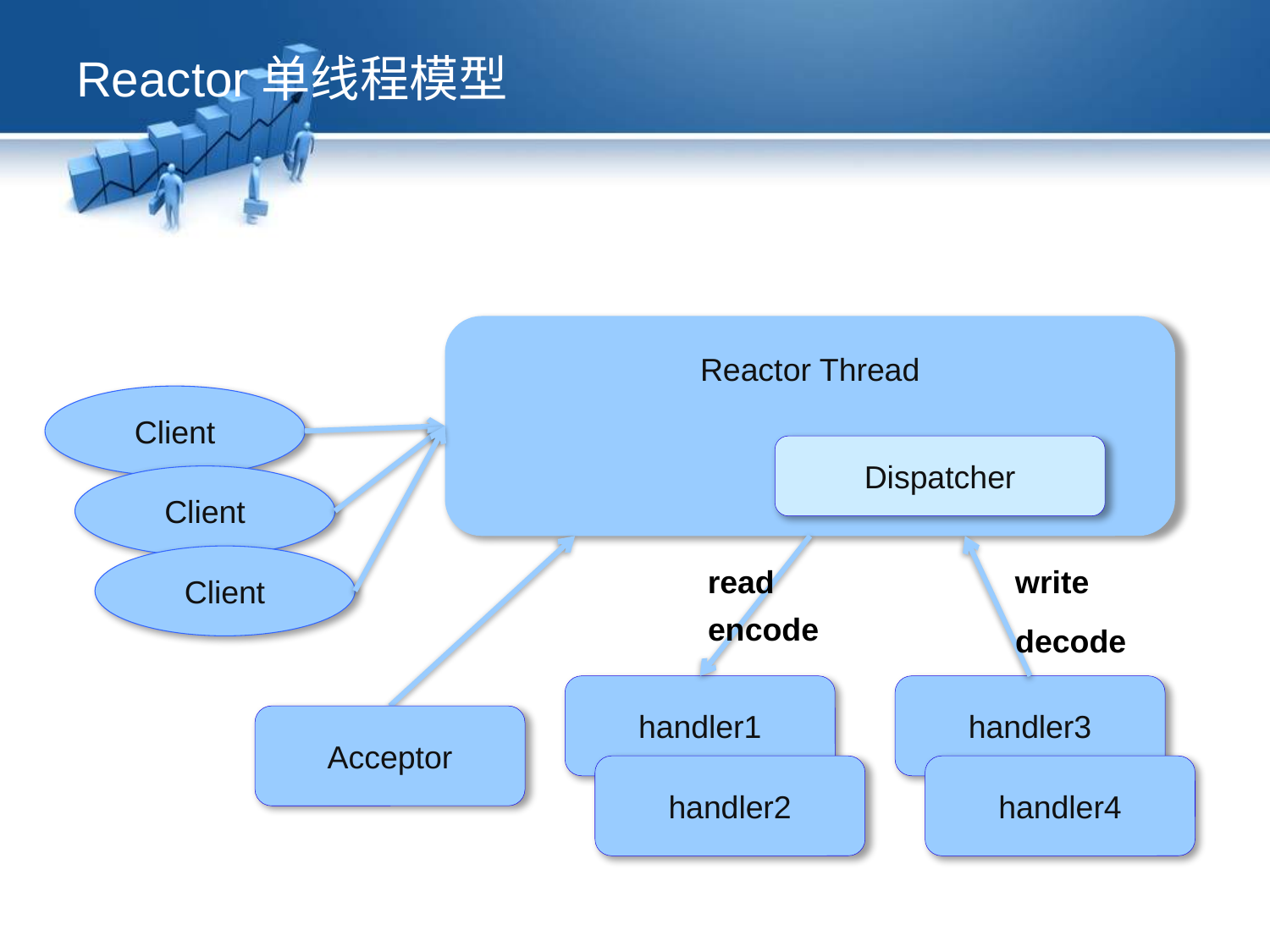

# Reactor单线程模型
Reactor Thread

Client
Dispatcher
Client
Client
read
write
encode
decode
handler1
handler3
Acceptor
handler2
handler4